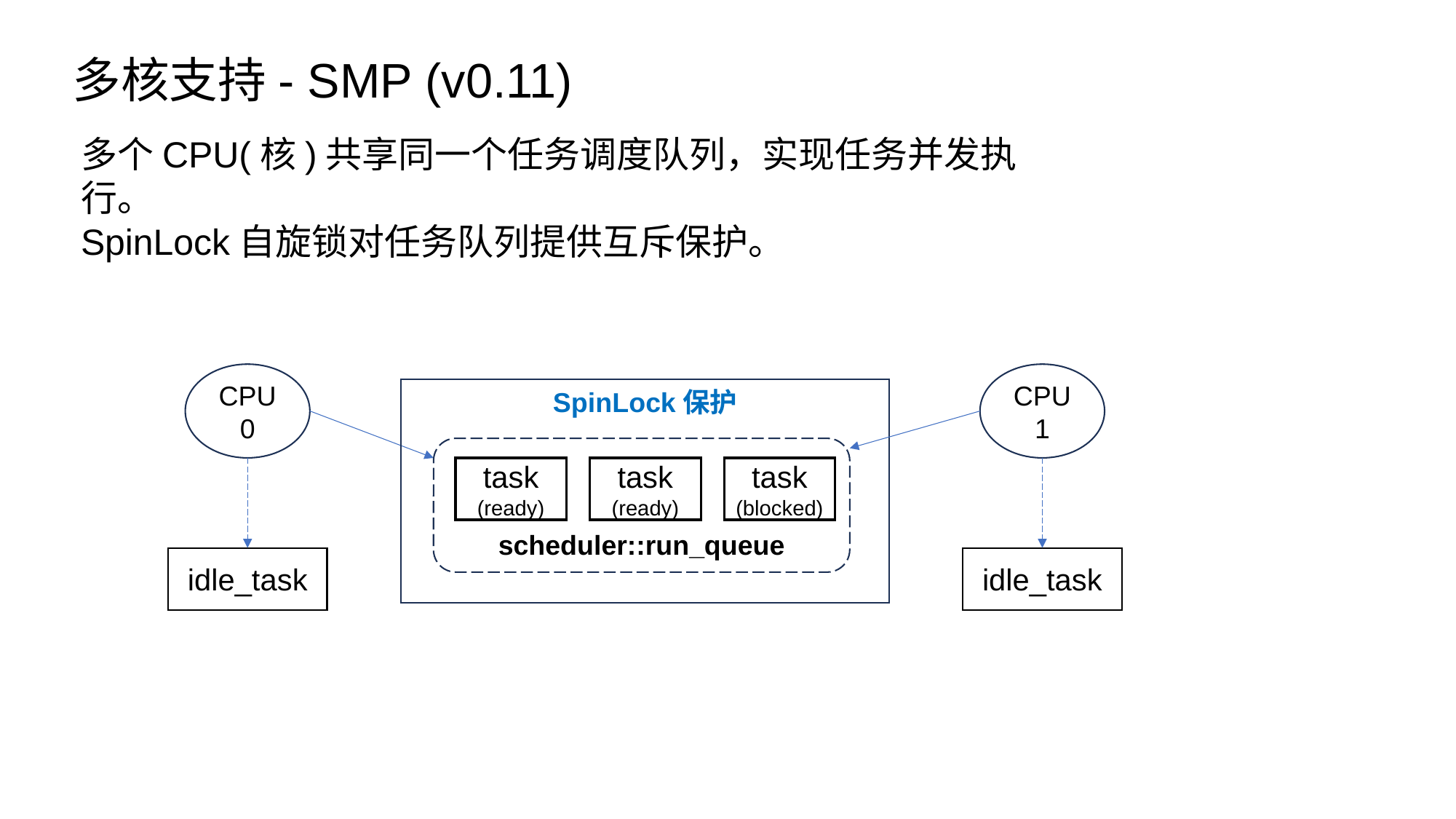

多核支持- SMP (v0.11)
多个CPU(核)共享同一个任务调度队列，实现任务并发执行。
SpinLock自旋锁对任务队列提供互斥保护。
CPU0
CPU1
SpinLock保护
scheduler::run_queue
task
(ready)
task
(blocked)
task
(ready)
idle_task
idle_task